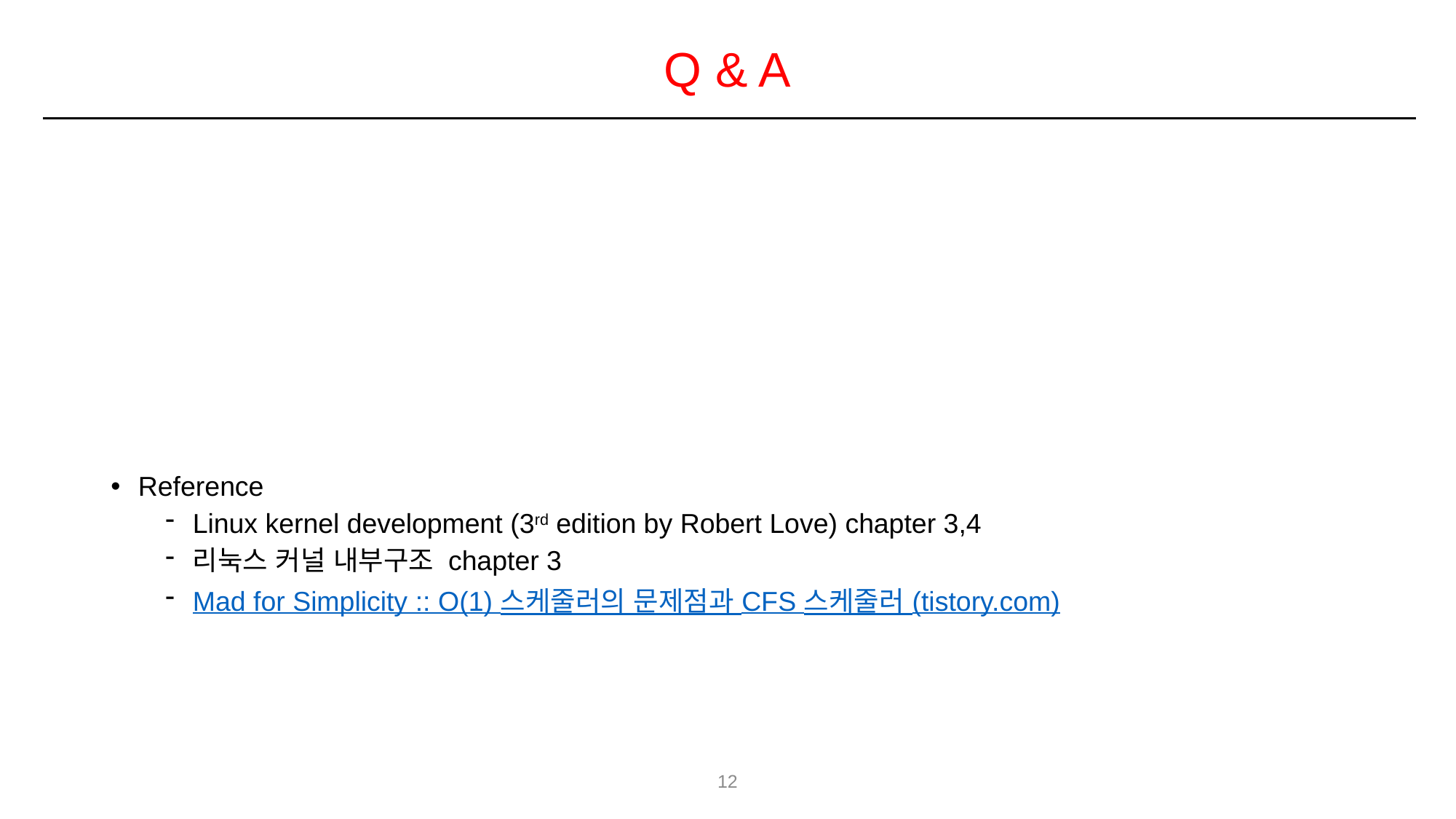

# Q & A

Reference
Linux kernel development (3rd edition by Robert Love) chapter 3,4
리눅스 커널 내부구조 chapter 3
Mad for Simplicity :: O(1) 스케줄러의 문제점과 CFS 스케줄러 (tistory.com)

12